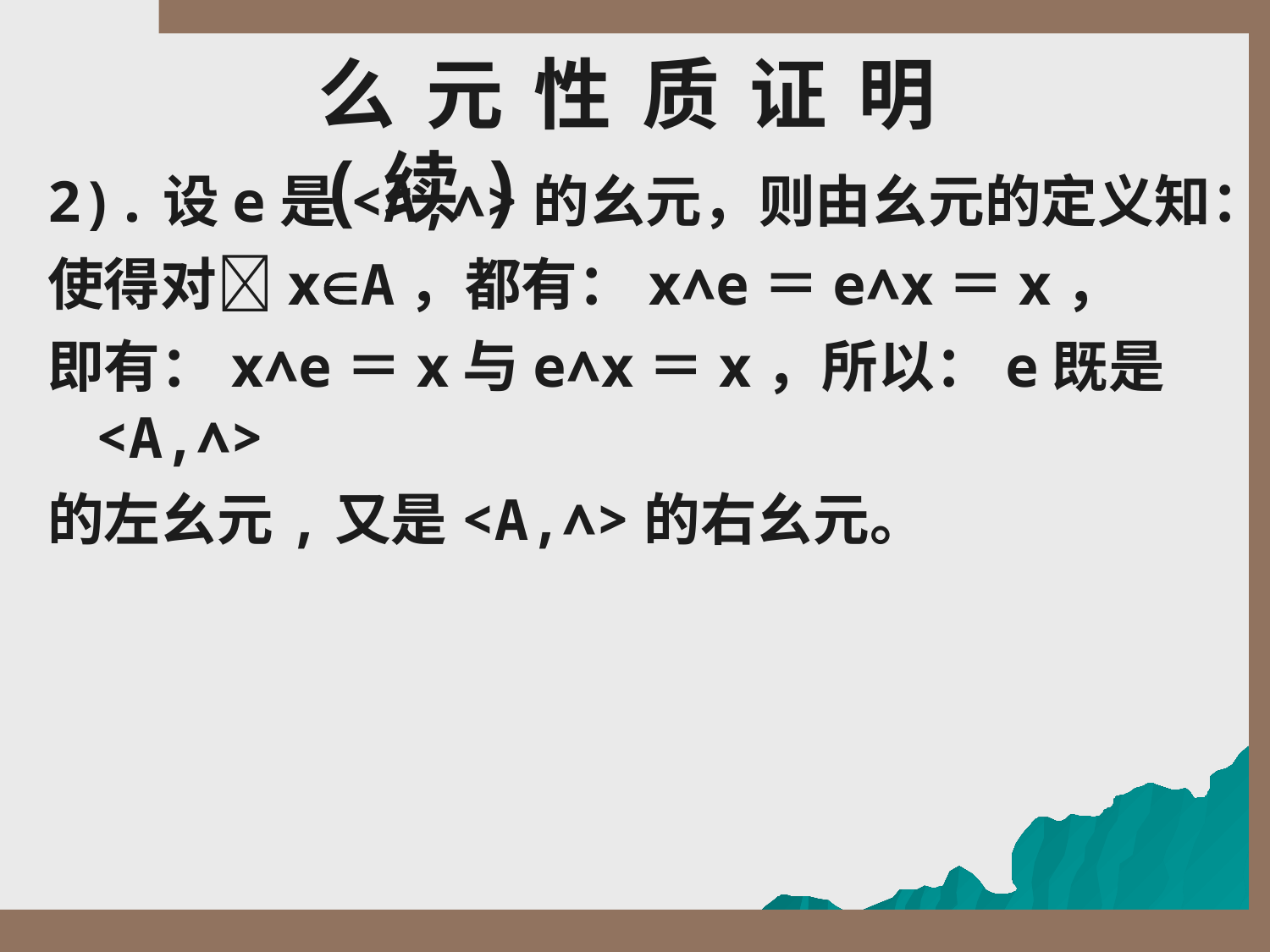

# 么元性质证明(续)
2).设e是<A,∧>的幺元，则由幺元的定义知：
使得对∀x∈A，都有：x∧e＝e∧x＝x，
即有：x∧e＝x与e∧x＝x，所以：e既是<A,∧>
的左幺元,又是<A,∧>的右幺元。

20